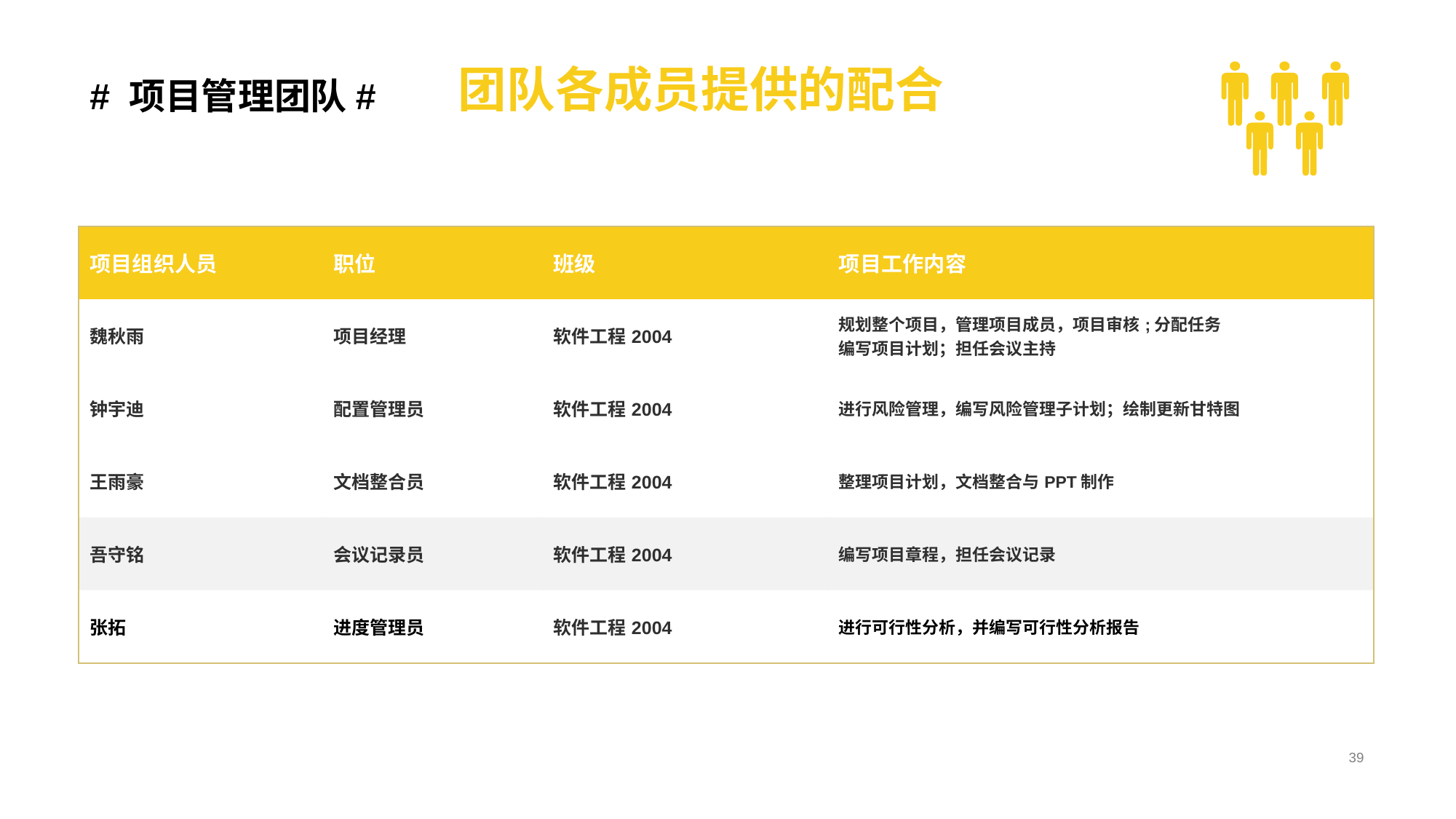

# # 项目管理团队#
团队各成员提供的配合

| 项目组织人员 | 职位 | 班级 | 项目工作内容 |
| --- | --- | --- | --- |
| 魏秋雨 | 项目经理 | 软件工程2004 | 规划整个项目，管理项目成员，项目审核;分配任务 编写项目计划；担任会议主持 |
| 钟宇迪 | 配置管理员 | 软件工程2004 | 进行风险管理，编写风险管理子计划；绘制更新甘特图 |
| 王雨豪 | 文档整合员 | 软件工程2004 | 整理项目计划，文档整合与PPT制作 |
| 吾守铭 | 会议记录员 | 软件工程2004 | 编写项目章程，担任会议记录 |
| 张拓 | 进度管理员 | 软件工程2004 | 进行可行性分析，并编写可行性分析报告 |
39